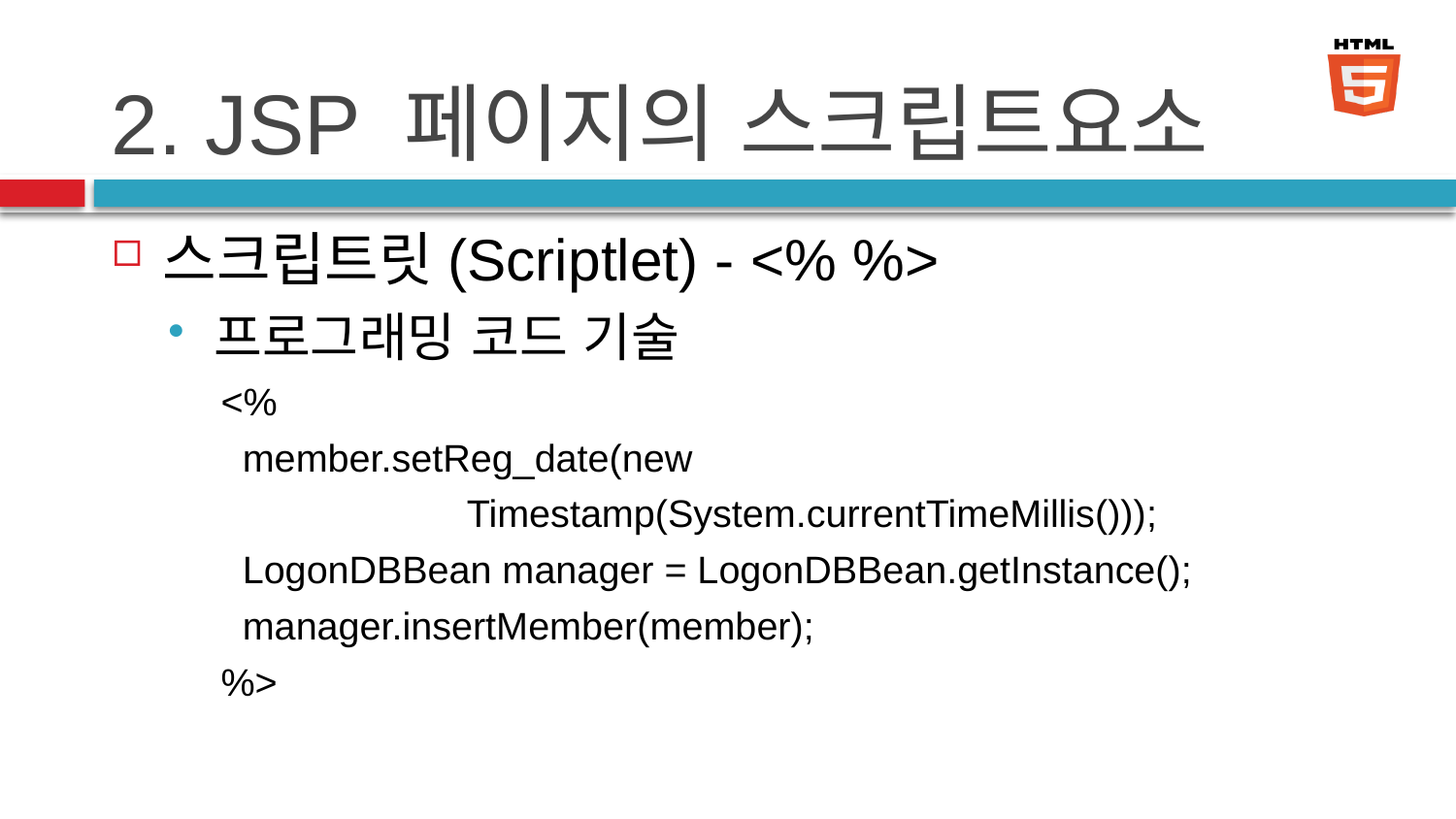

# 2. JSP 페이지의 스크립트요소
스크립트릿(Scriptlet) - <% %>
프로그래밍 코드 기술
<%
  member.setReg_date(new
                       Timestamp(System.currentTimeMillis()));
  LogonDBBean manager = LogonDBBean.getInstance();
  manager.insertMember(member);
%>